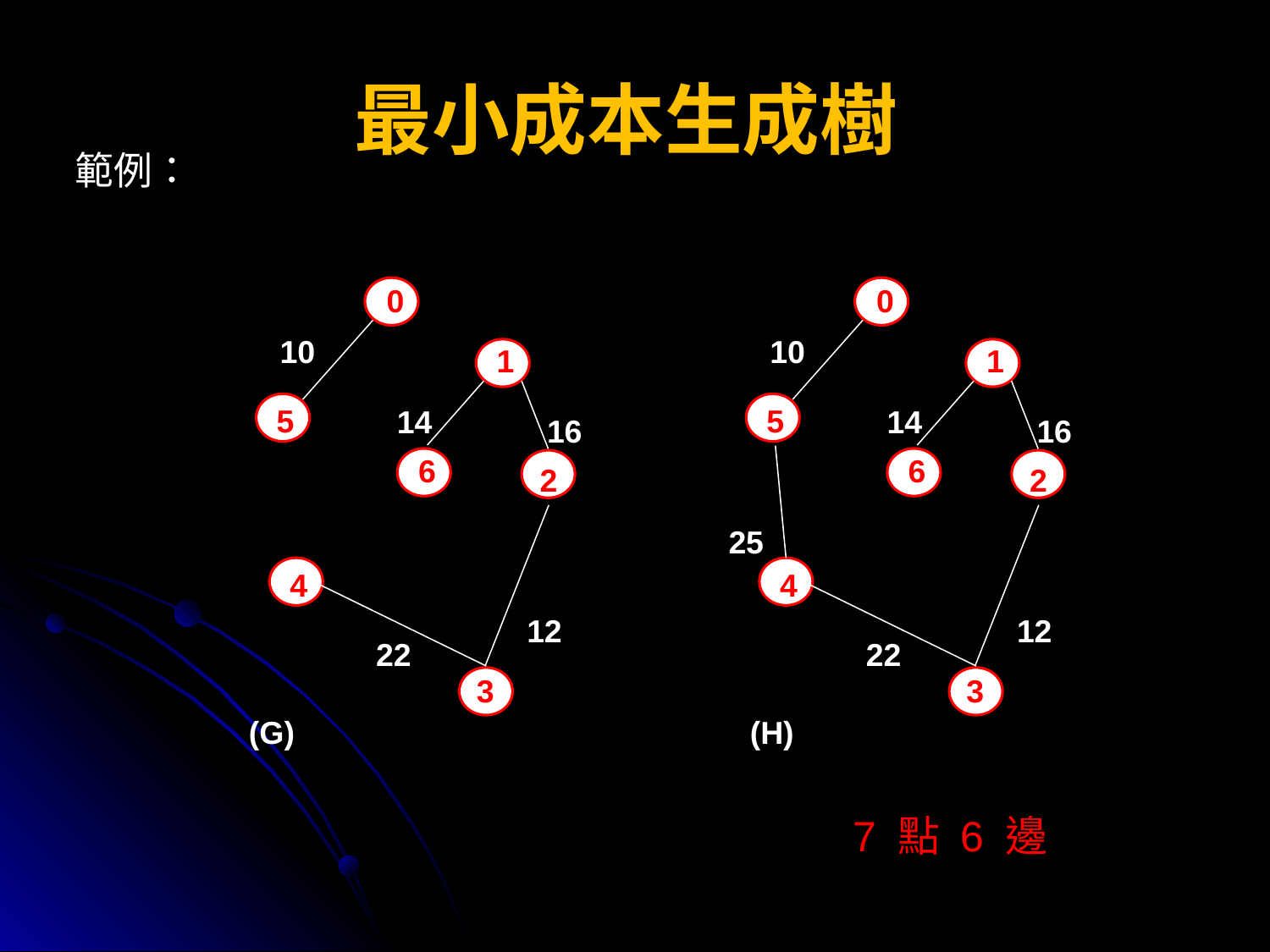

# 最小成本生成樹
範例：
0

10
1

5
6

2

4
3

14
16
12
22
0

10
1

5
6

2

4
3

14
16
12
22
25
(G)
(H)
7 點 6 邊